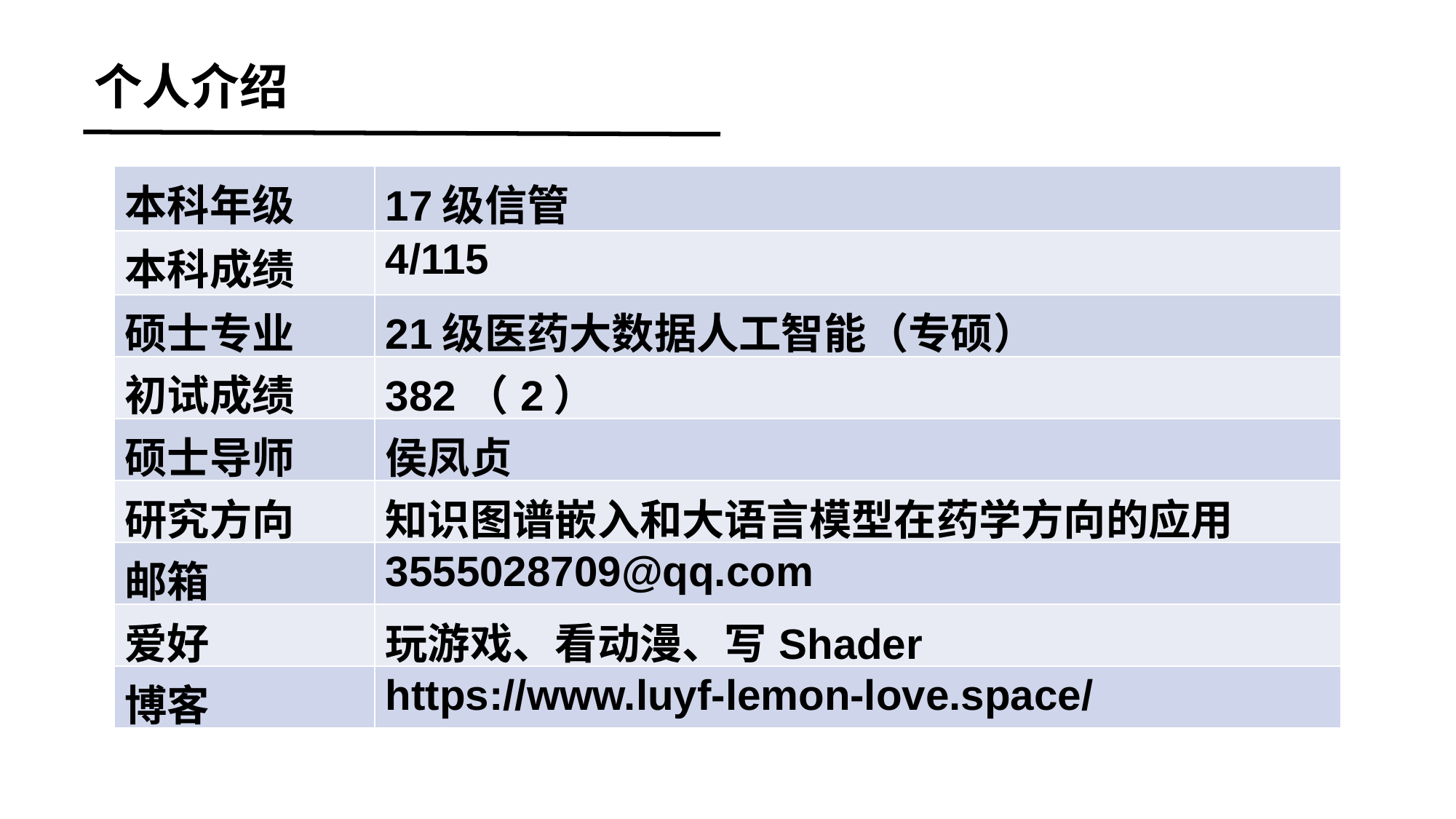

个人介绍
| 本科年级 | 17级信管 |
| --- | --- |
| 本科成绩 | 4/115 |
| 硕士专业 | 21级医药大数据人工智能（专硕） |
| 初试成绩 | 382（2） |
| 硕士导师 | 侯凤贞 |
| 研究方向 | 知识图谱嵌入和大语言模型在药学方向的应用 |
| 邮箱 | 3555028709@qq.com |
| 爱好 | 玩游戏、看动漫、写Shader |
| 博客 | https://www.luyf-lemon-love.space/ |